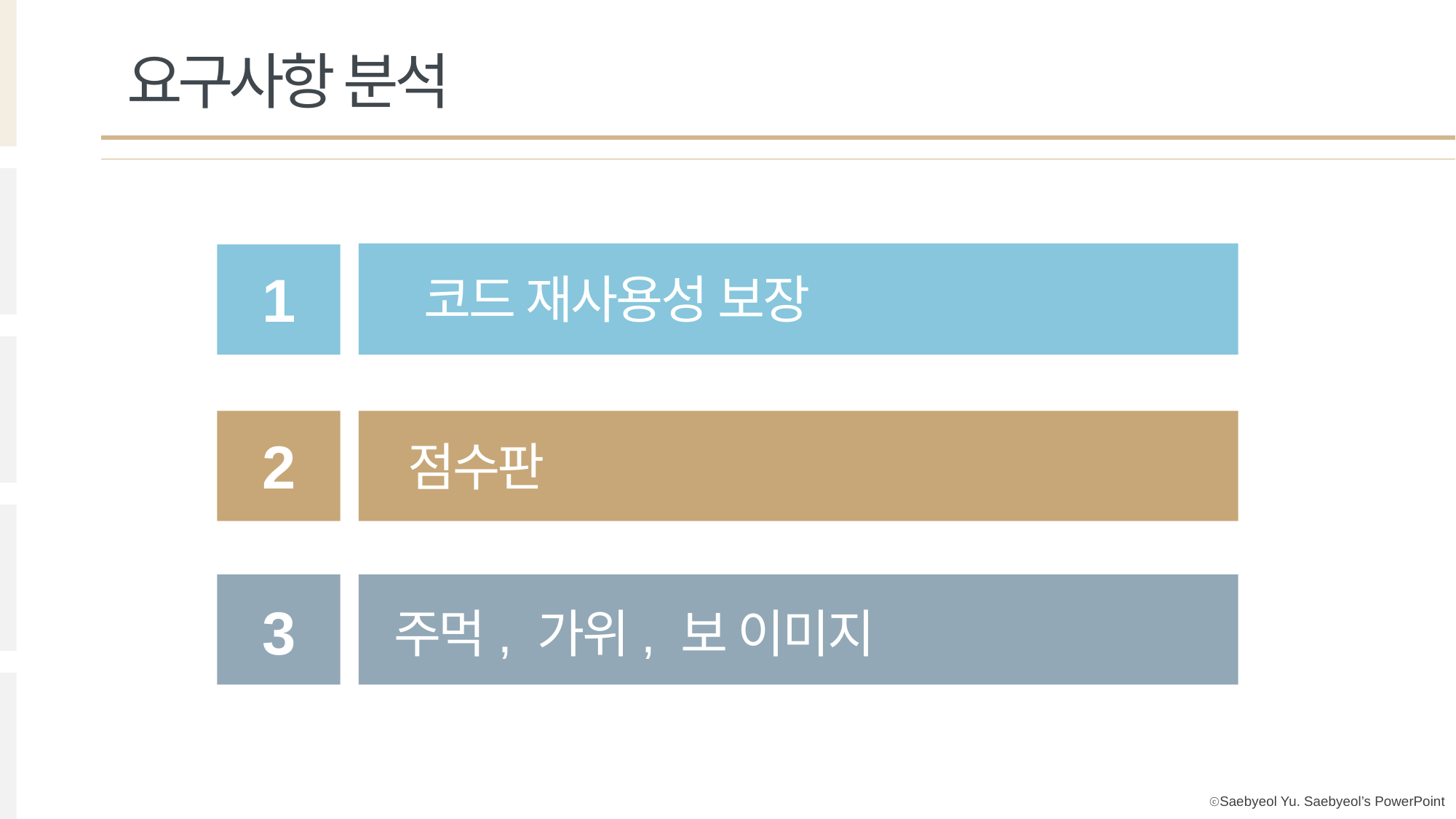

요구사항 분석

1

2
점수판

3
주먹, 가위, 보 이미지
코드 재사용성 보장